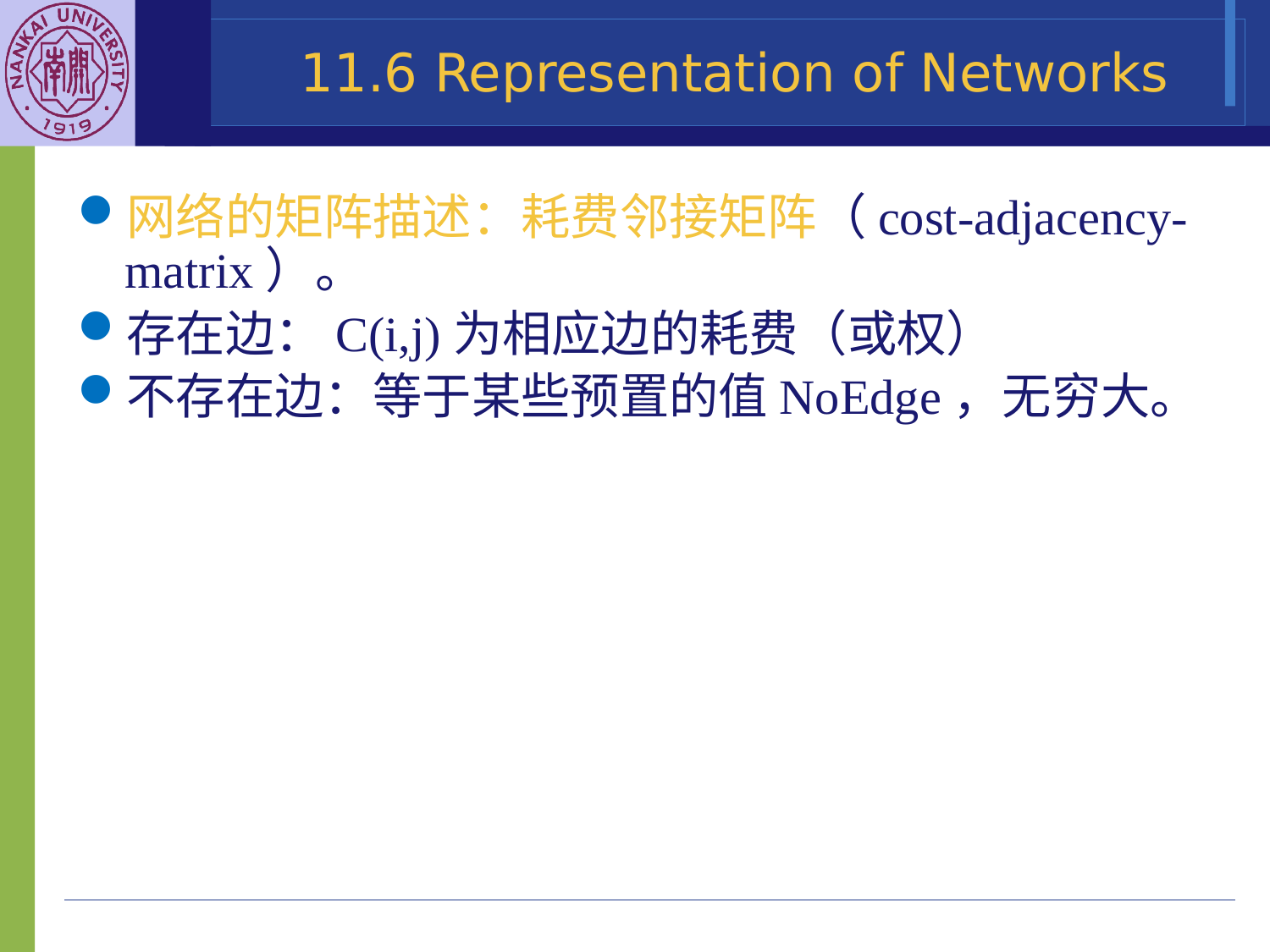

11.6 Representation of Networks
网络的矩阵描述：耗费邻接矩阵（cost-adjacency-matrix）。
存在边：C(i,j)为相应边的耗费（或权）
不存在边：等于某些预置的值NoEdge，无穷大。
30